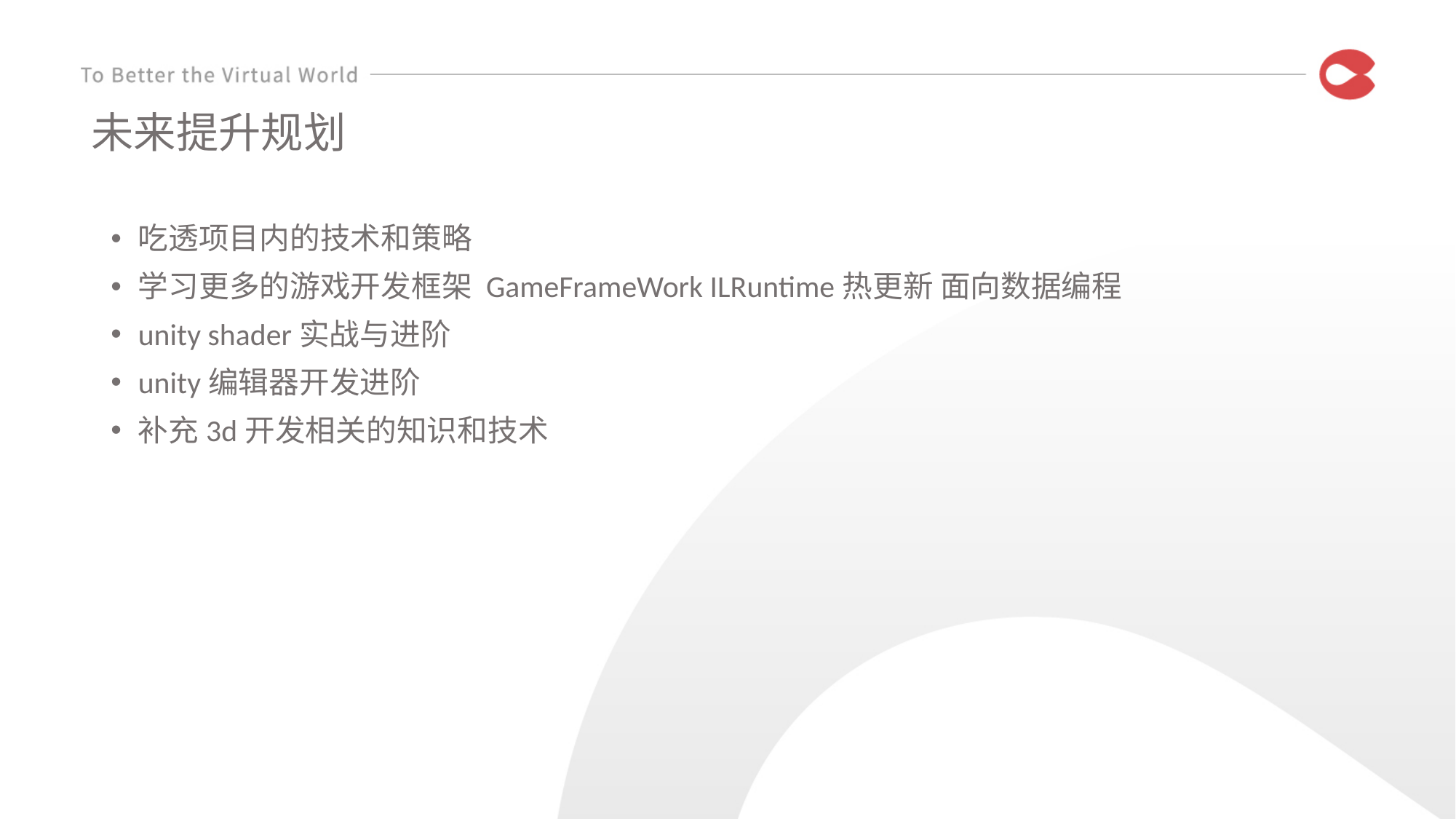

# 未来提升规划
吃透项目内的技术和策略
学习更多的游戏开发框架 GameFrameWork ILRuntime热更新 面向数据编程
unity shader实战与进阶
unity编辑器开发进阶
补充3d开发相关的知识和技术